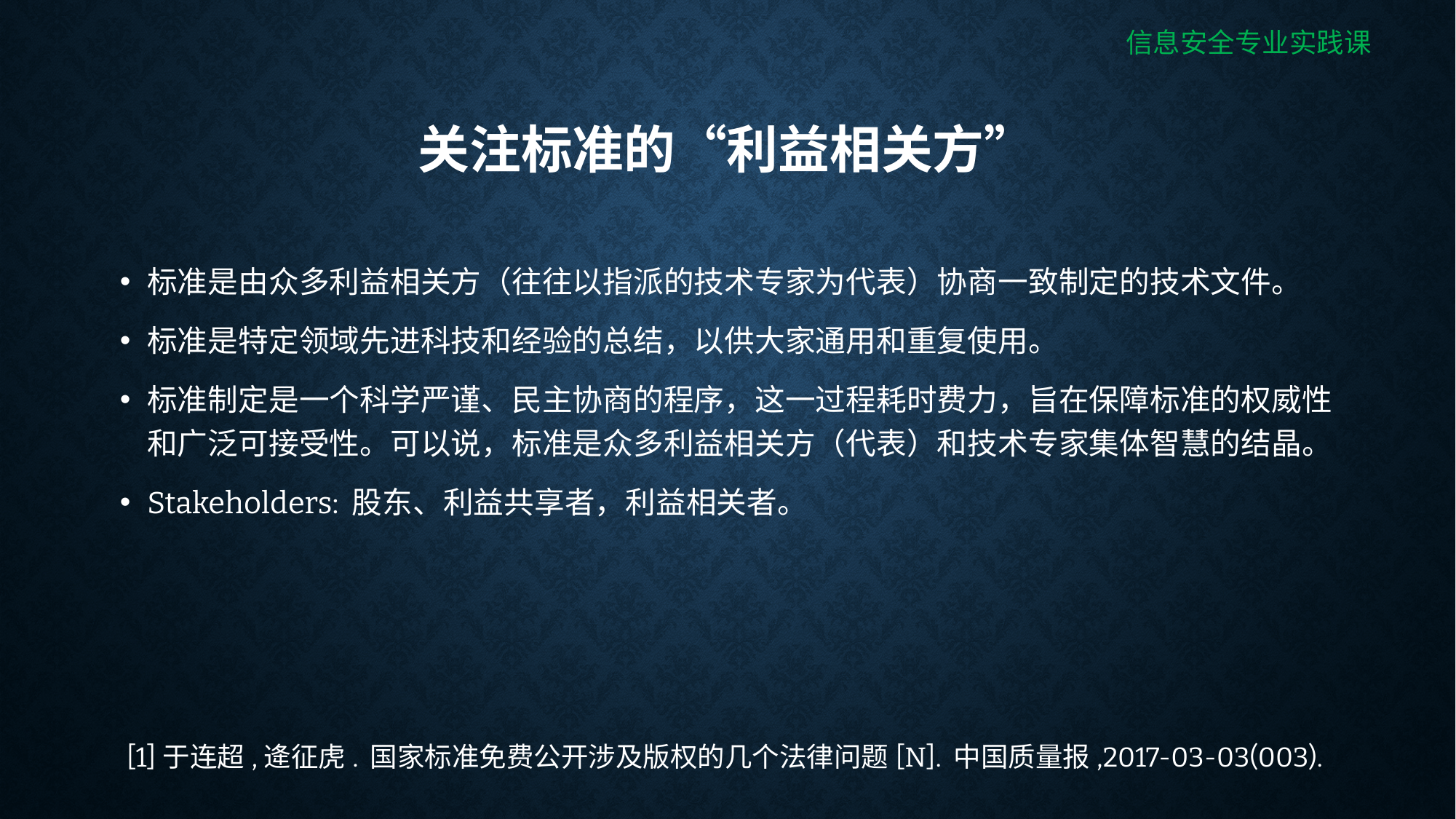

# 关注标准的“利益相关方”
标准是由众多利益相关方（往往以指派的技术专家为代表）协商一致制定的技术文件。
标准是特定领域先进科技和经验的总结，以供大家通用和重复使用。
标准制定是一个科学严谨、民主协商的程序，这一过程耗时费力，旨在保障标准的权威性和广泛可接受性。可以说，标准是众多利益相关方（代表）和技术专家集体智慧的结晶。
Stakeholders: 股东、利益共享者，利益相关者。
[1]于连超,逄征虎. 国家标准免费公开涉及版权的几个法律问题[N]. 中国质量报,2017-03-03(003).